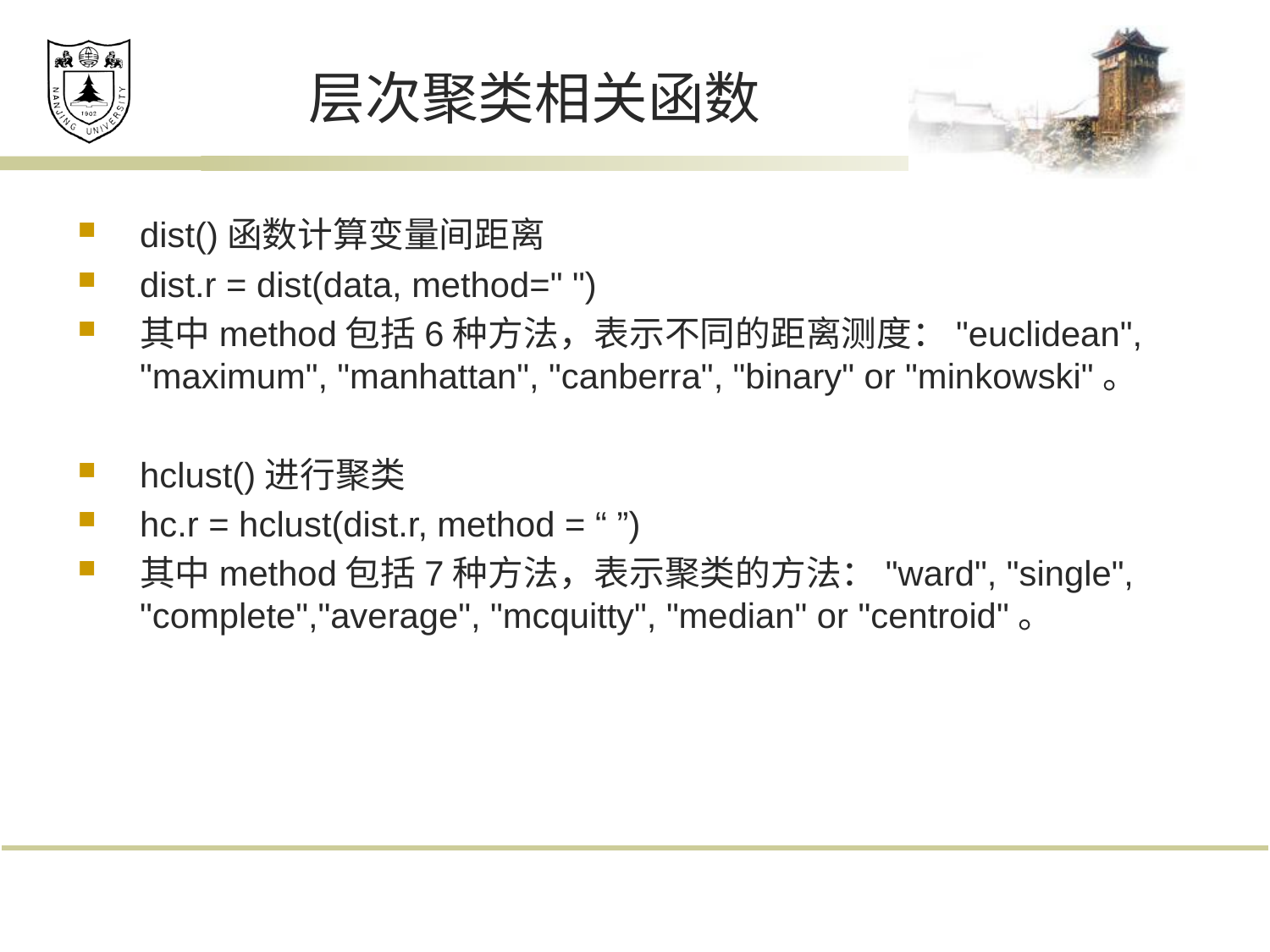

# 层次聚类相关函数
dist()函数计算变量间距离
dist.r = dist(data, method=" ")
其中method包括6种方法，表示不同的距离测度："euclidean", "maximum", "manhattan", "canberra", "binary" or "minkowski"。

hclust()进行聚类
hc.r = hclust(dist.r, method = “ ”)
其中method包括7种方法，表示聚类的方法："ward", "single", "complete","average", "mcquitty", "median" or "centroid"。